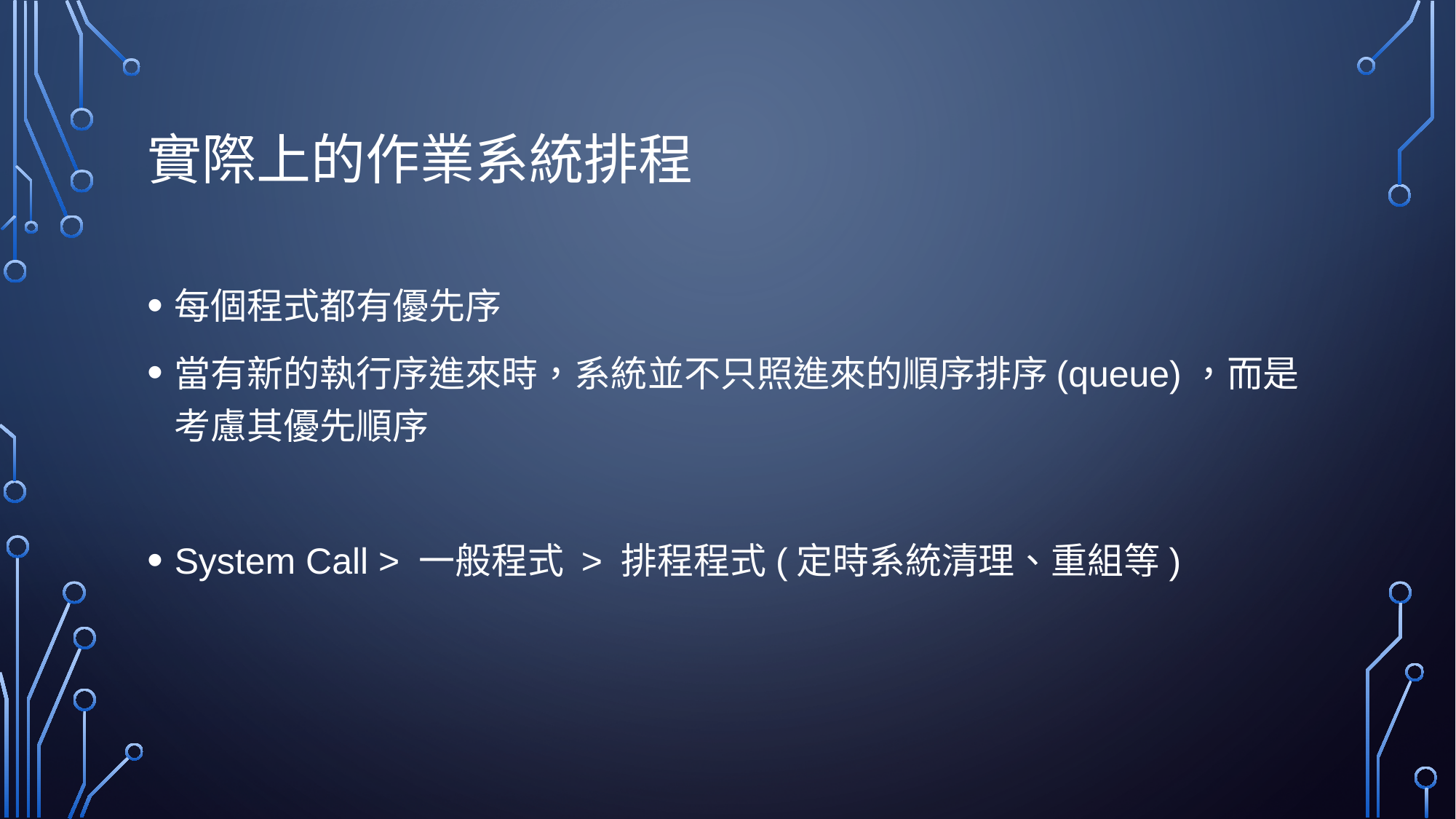

# 實際上的作業系統排程
每個程式都有優先序
當有新的執行序進來時，系統並不只照進來的順序排序(queue)，而是考慮其優先順序

System Call > 一般程式 > 排程程式(定時系統清理、重組等)